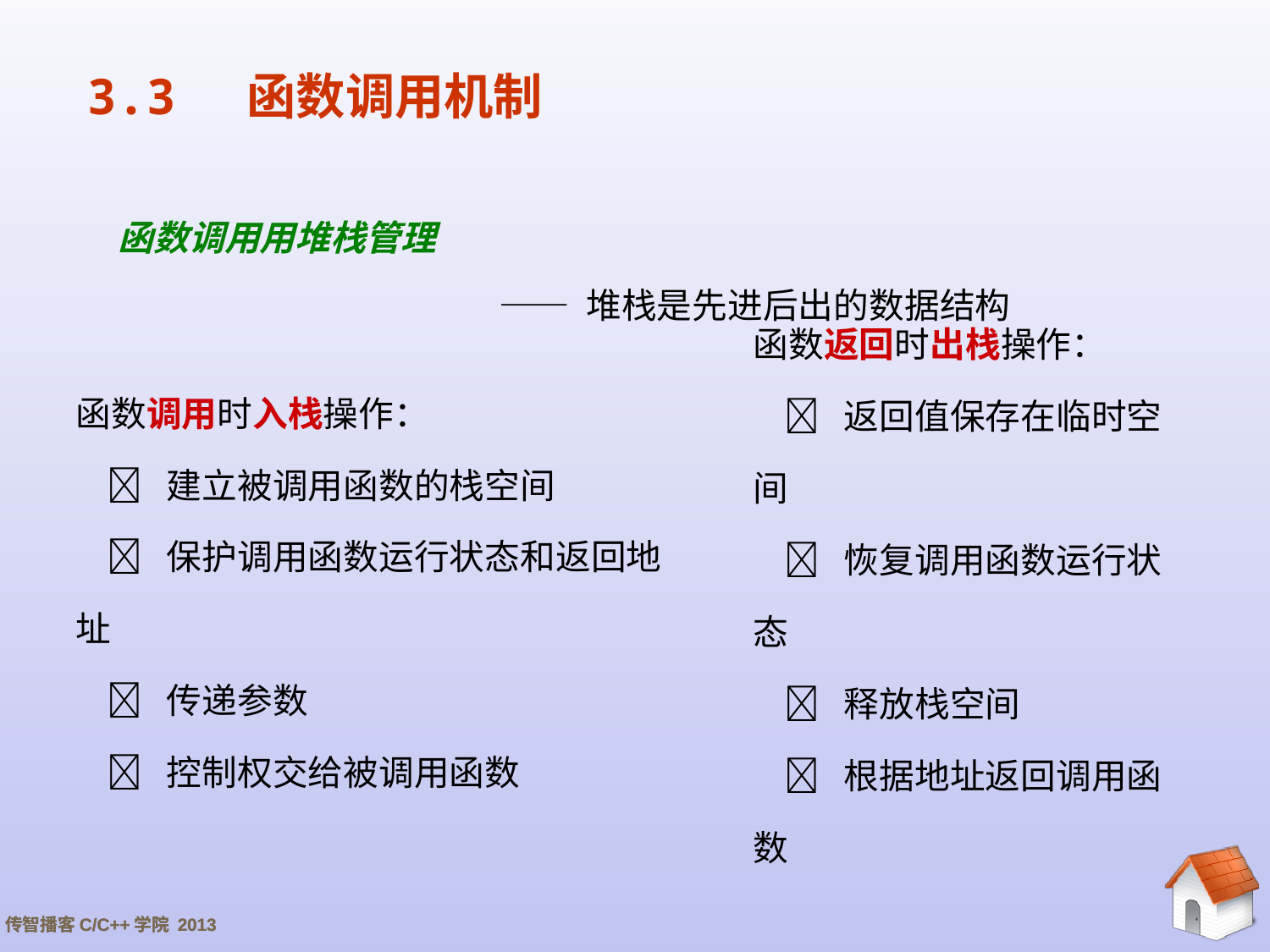

# 3.3  函数调用机制
函数调用用堆栈管理
        			—— 堆栈是先进后出的数据结构
函数调用时入栈操作：
    •  建立被调用函数的栈空间
    •  保护调用函数运行状态和返回地址
    •  传递参数
    •  控制权交给被调用函数
函数返回时出栈操作：
    •  返回值保存在临时空间
    •  恢复调用函数运行状态
    •  释放栈空间
    •  根据地址返回调用函数